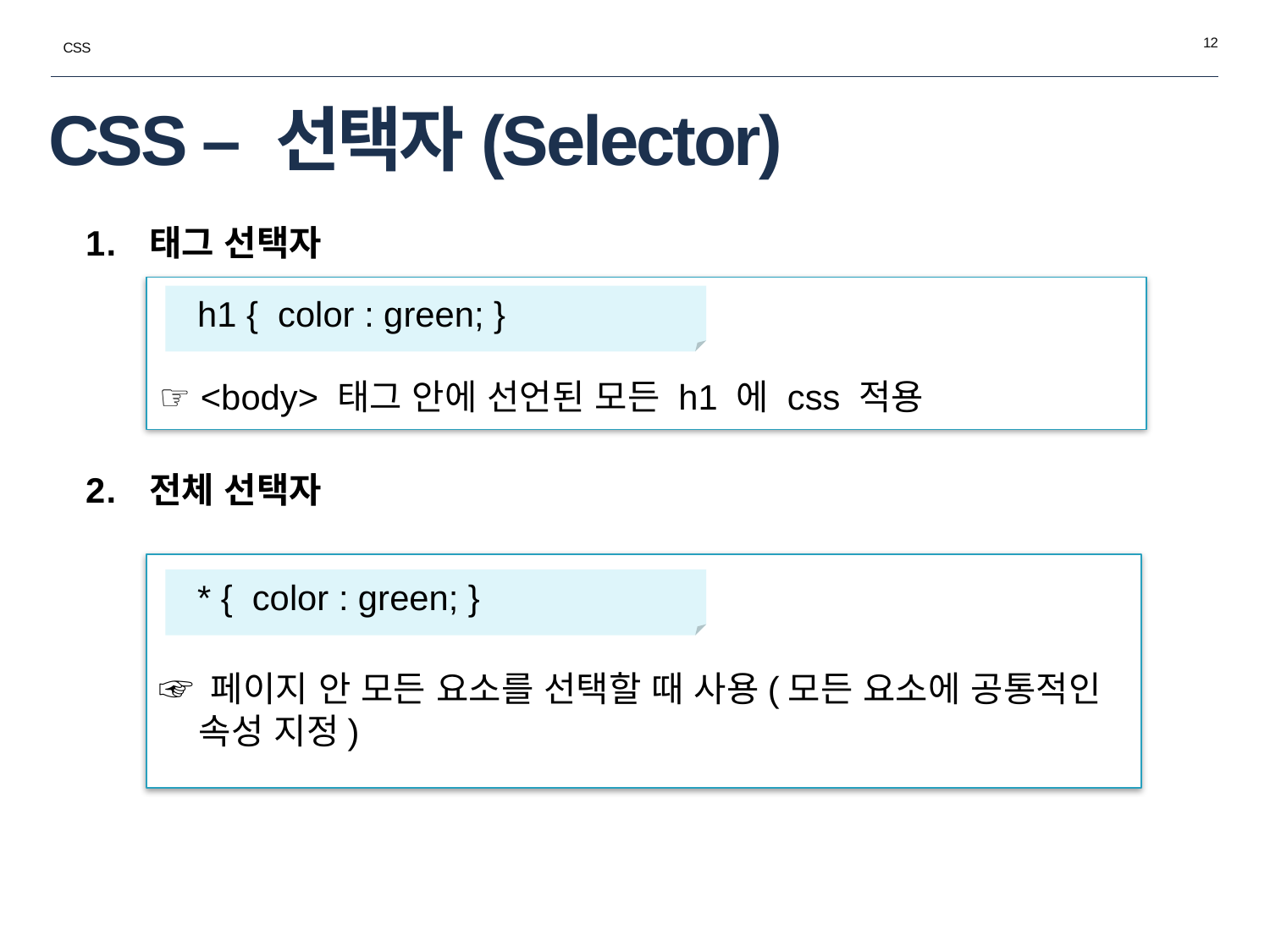

12
CSS
# CSS – 선택자(Selector)
태그 선택자

전체 선택자

☞ <body> 태그 안에 선언된 모든 h1 에 css 적용
  h1 {  color : green; }

☞ 페이지 안 모든 요소를 선택할 때 사용(모든 요소에 공통적인
    속성 지정)
  * {  color : green; }